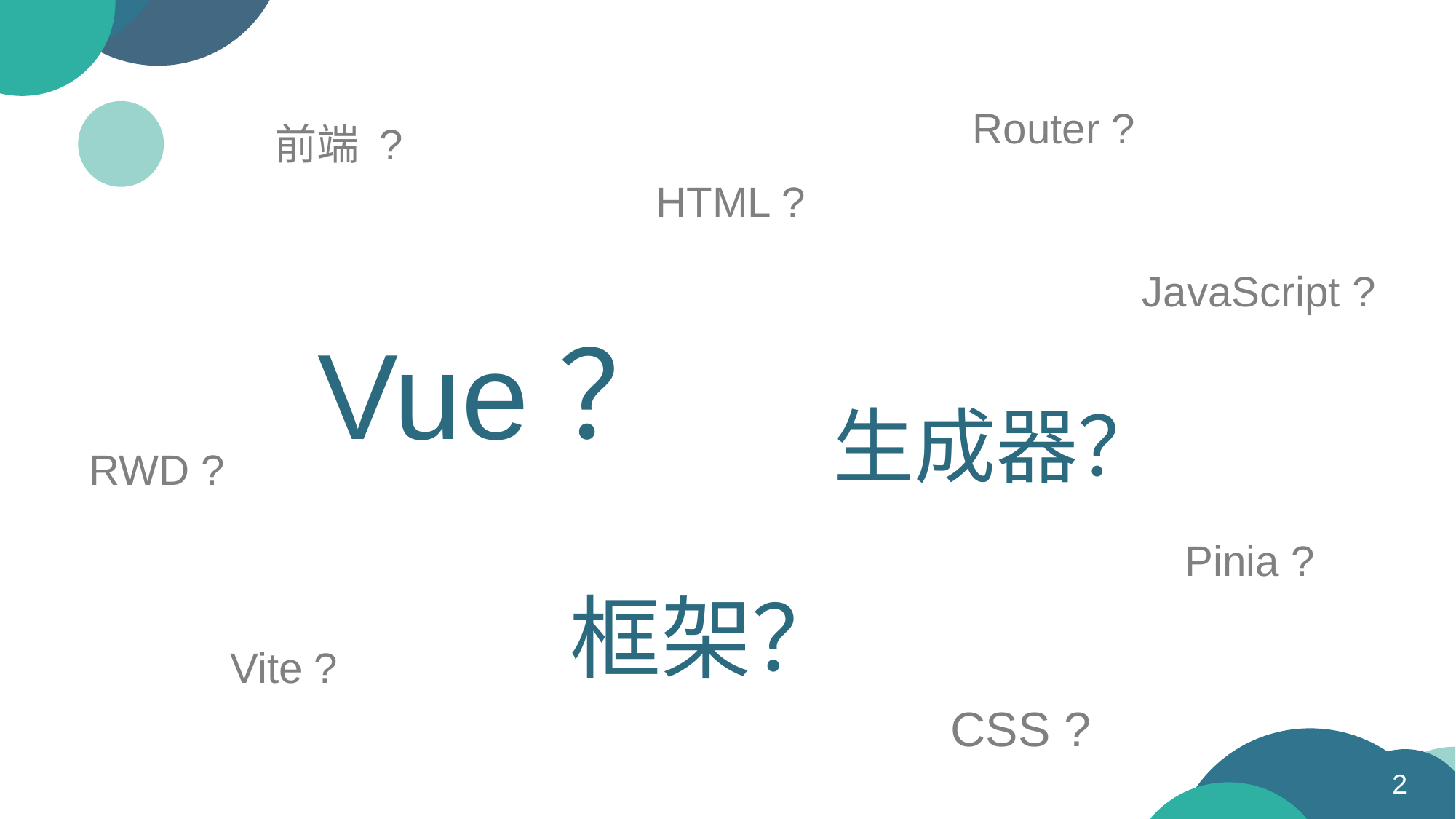

Router ?
前端 ?
HTML ?
JavaScript ?
Vue？
生成器？
RWD ?
Pinia ?
框架？
Vite ?
CSS ?

2